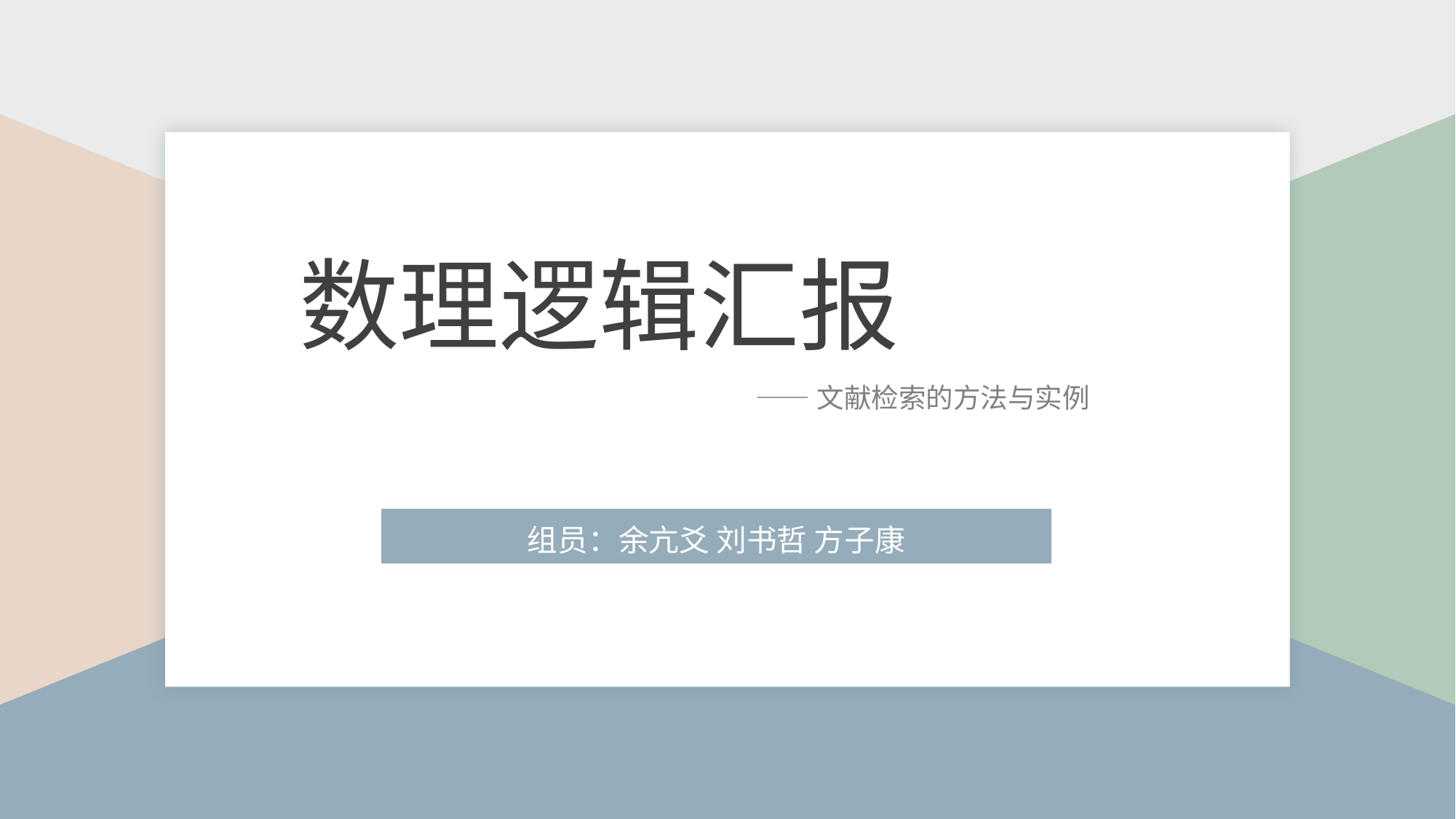

数理逻辑汇报
——文献检索的方法与实例

组员：余亢爻 刘书哲 方子康
汇报人：余亢爻